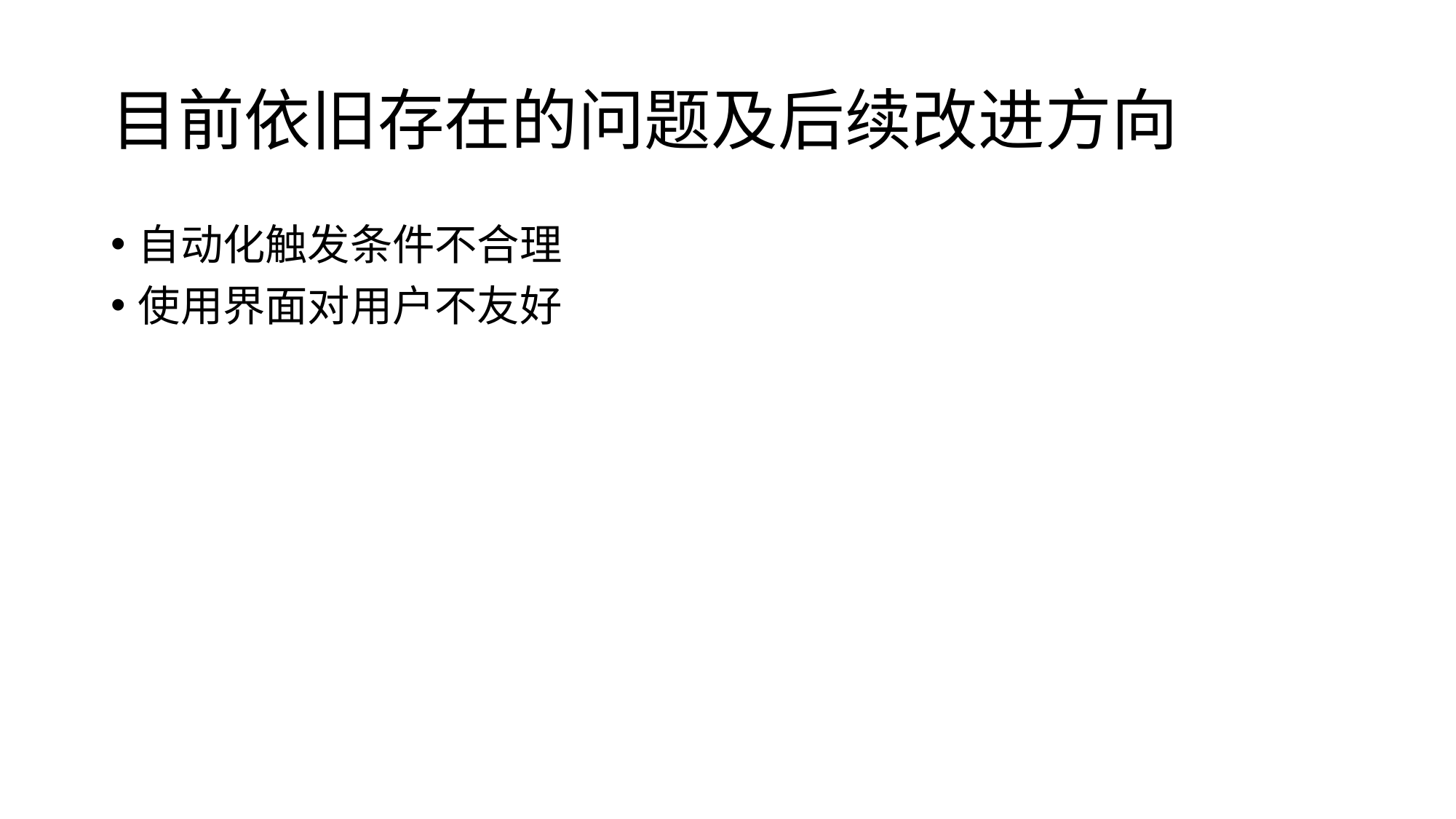

# 目前依旧存在的问题及后续改进方向
自动化触发条件不合理
使用界面对用户不友好